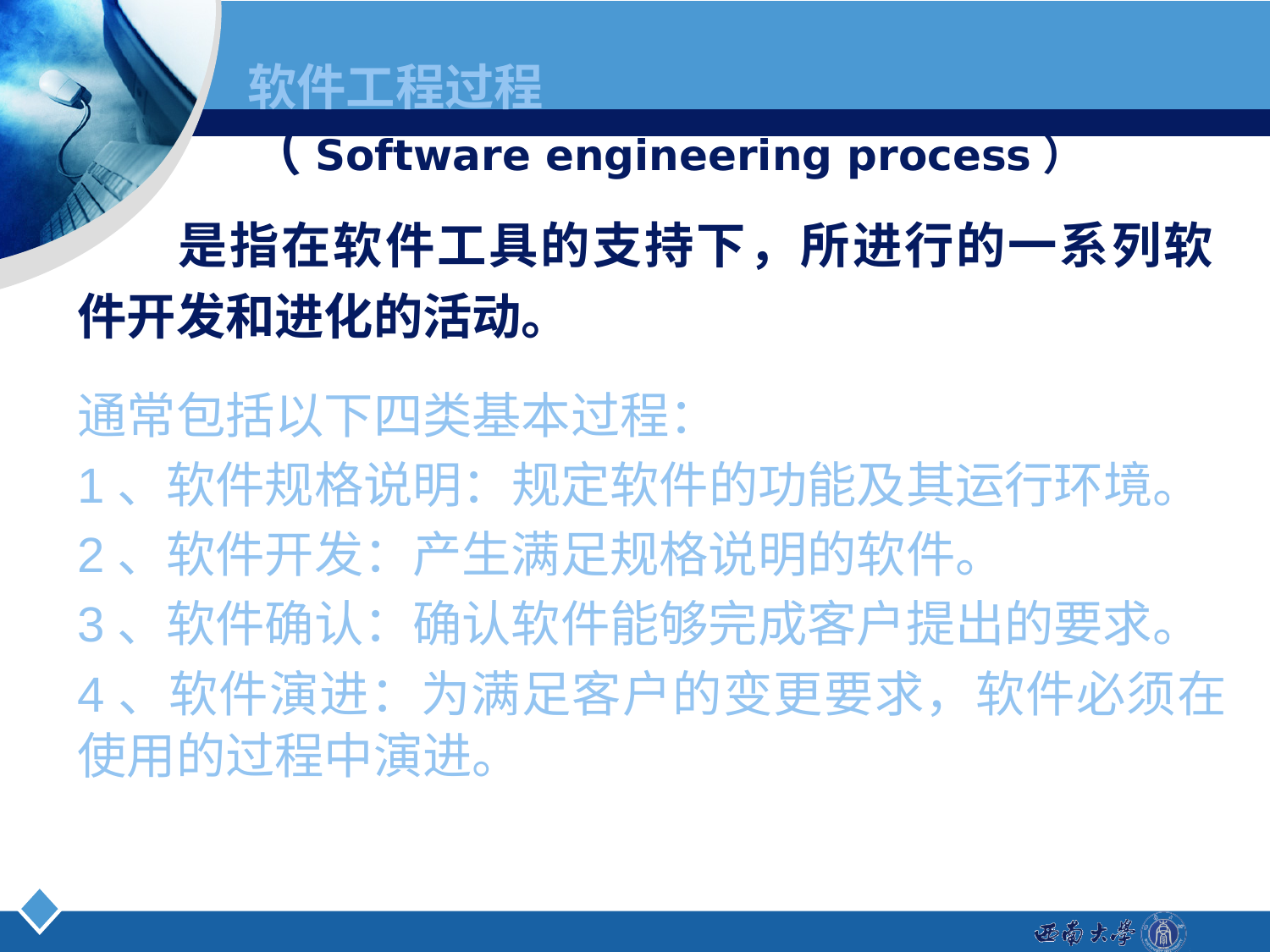

# 软件工程过程 （Software engineering process）
是指在软件工具的支持下，所进行的一系列软件开发和进化的活动。
通常包括以下四类基本过程：
1、软件规格说明：规定软件的功能及其运行环境。
2、软件开发：产生满足规格说明的软件。
3、软件确认：确认软件能够完成客户提出的要求。
4、软件演进：为满足客户的变更要求，软件必须在使用的过程中演进。